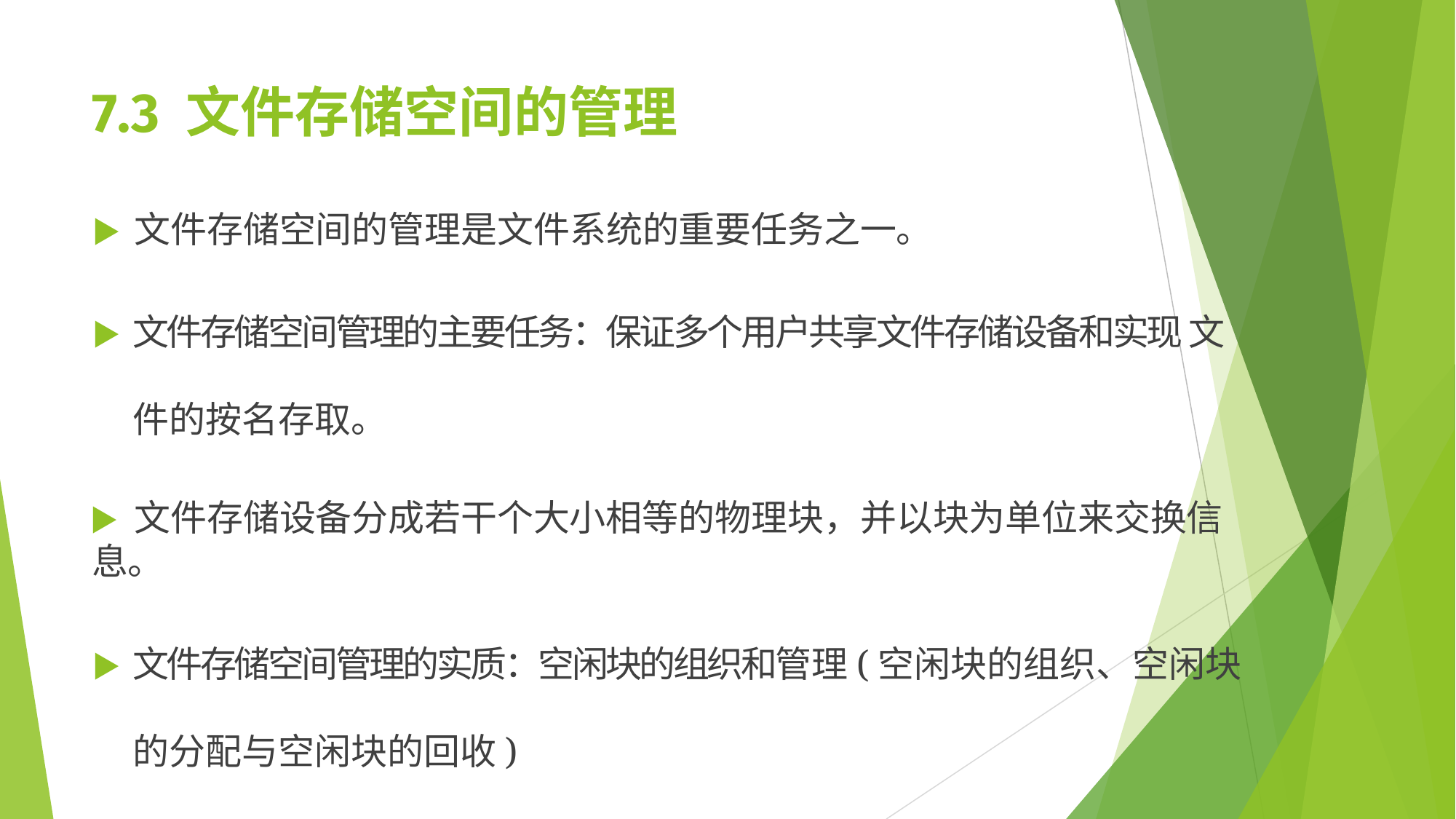

# 7.3 文件存储空间的管理
▶	文件存储空间的管理是文件系统的重要任务之一。
▶	文件存储空间管理的主要任务：保证多个用户共享文件存储设备和实现 文件的按名存取。

▶	文件存储设备分成若干个大小相等的物理块，并以块为单位来交换信息。
▶	文件存储空间管理的实质：空闲块的组织和管理(空闲块的组织、空闲块 的分配与空闲块的回收)